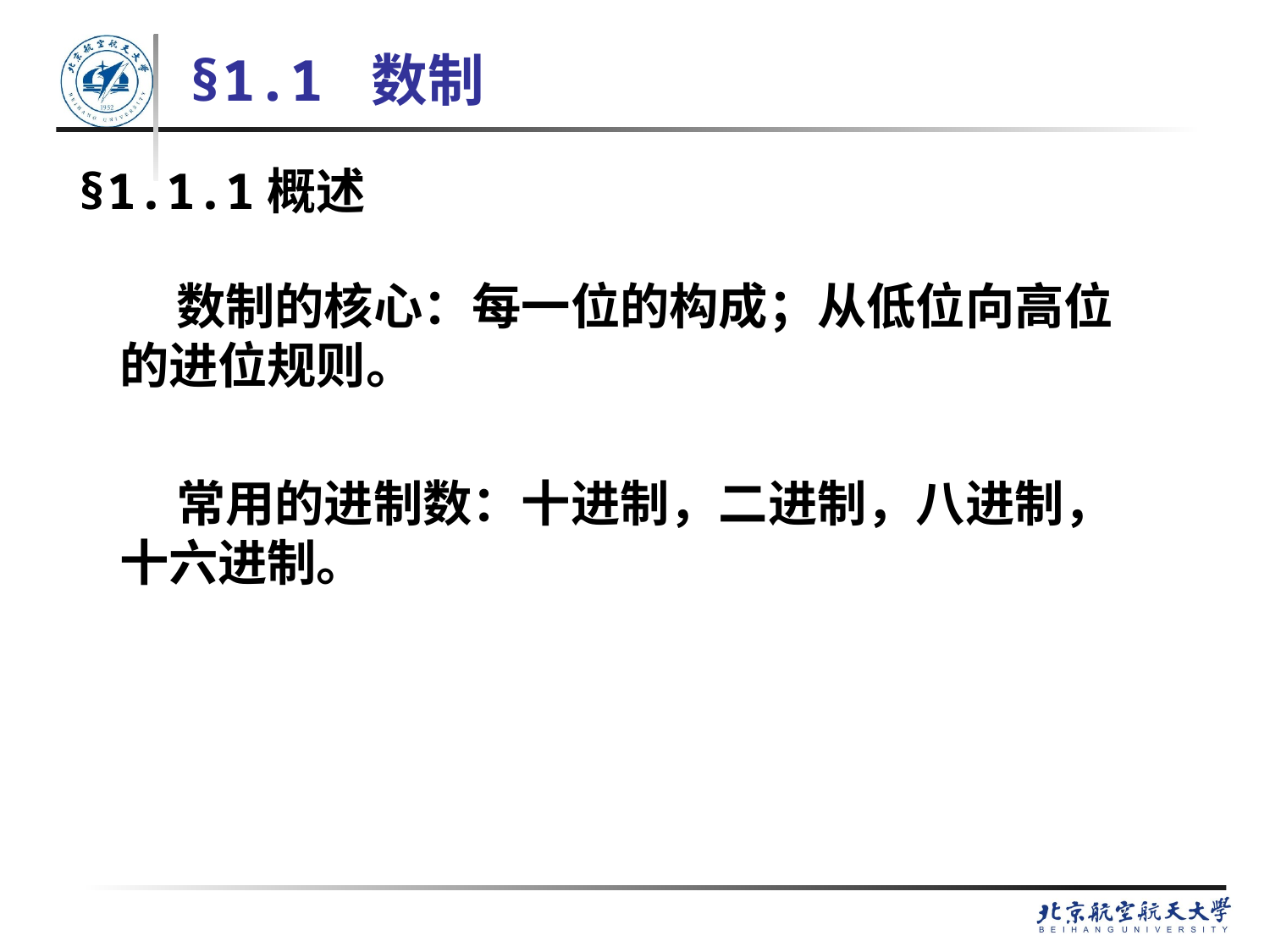

# §1.1 数制
§1.1.1概述
    数制的核心：每一位的构成；从低位向高位的进位规则。

    常用的进制数：十进制，二进制，八进制，十六进制。

2